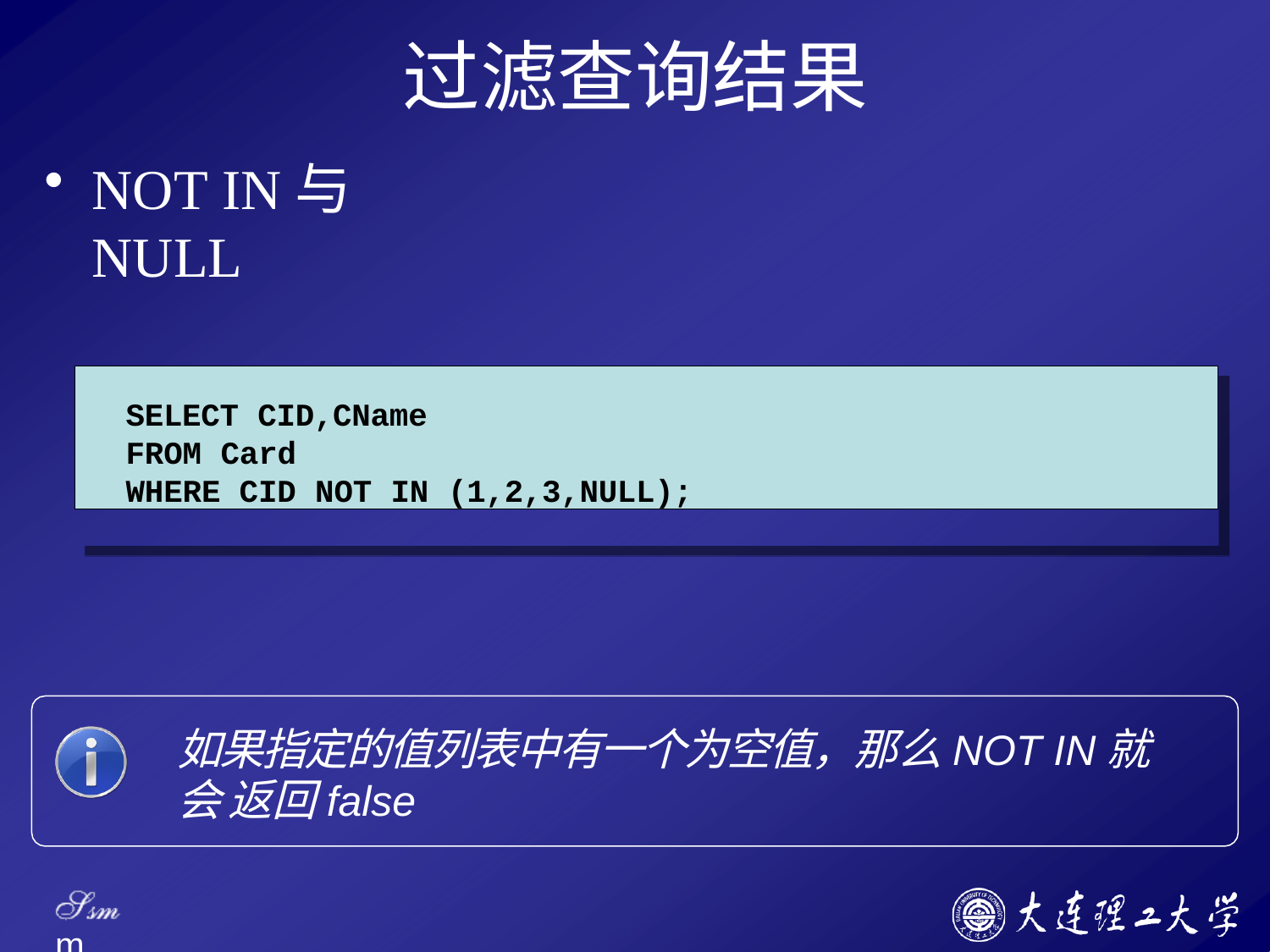

# 过滤查询结果
NOT IN与NULL
SELECT CID,CName
FROM Card
WHERE CID NOT IN (1,2,3,NULL);

如果指定的值列表中有一个为空值，那么NOT IN就会 返回false

Ssm